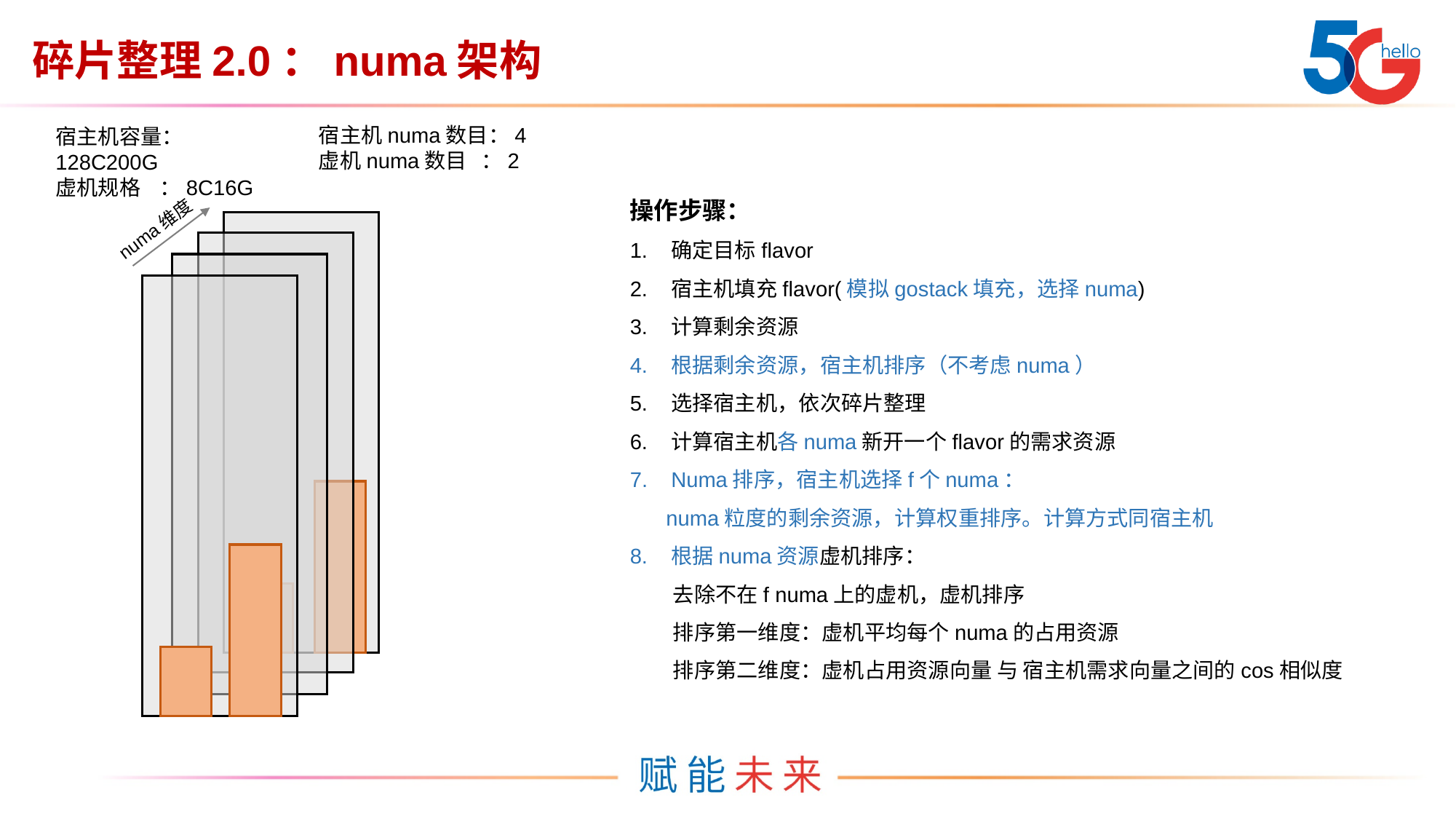

# 碎片整理2.0：numa架构
宿主机numa数目：4
虚机numa数目   ：2
宿主机容量：128C200G
虚机规格    ：8C16G
操作步骤：
确定目标flavor
宿主机填充flavor(模拟gostack填充，选择numa)
计算剩余资源
根据剩余资源，宿主机排序（不考虑numa）
选择宿主机，依次碎片整理
计算宿主机各numa新开一个flavor的需求资源
Numa排序，宿主机选择f个numa：
      numa粒度的剩余资源，计算权重排序。计算方式同宿主机
根据numa资源虚机排序：
        去除不在f numa上的虚机，虚机排序
        排序第一维度：虚机平均每个numa的占用资源
        排序第二维度：虚机占用资源向量 与 宿主机需求向量之间的cos相似度
numa维度